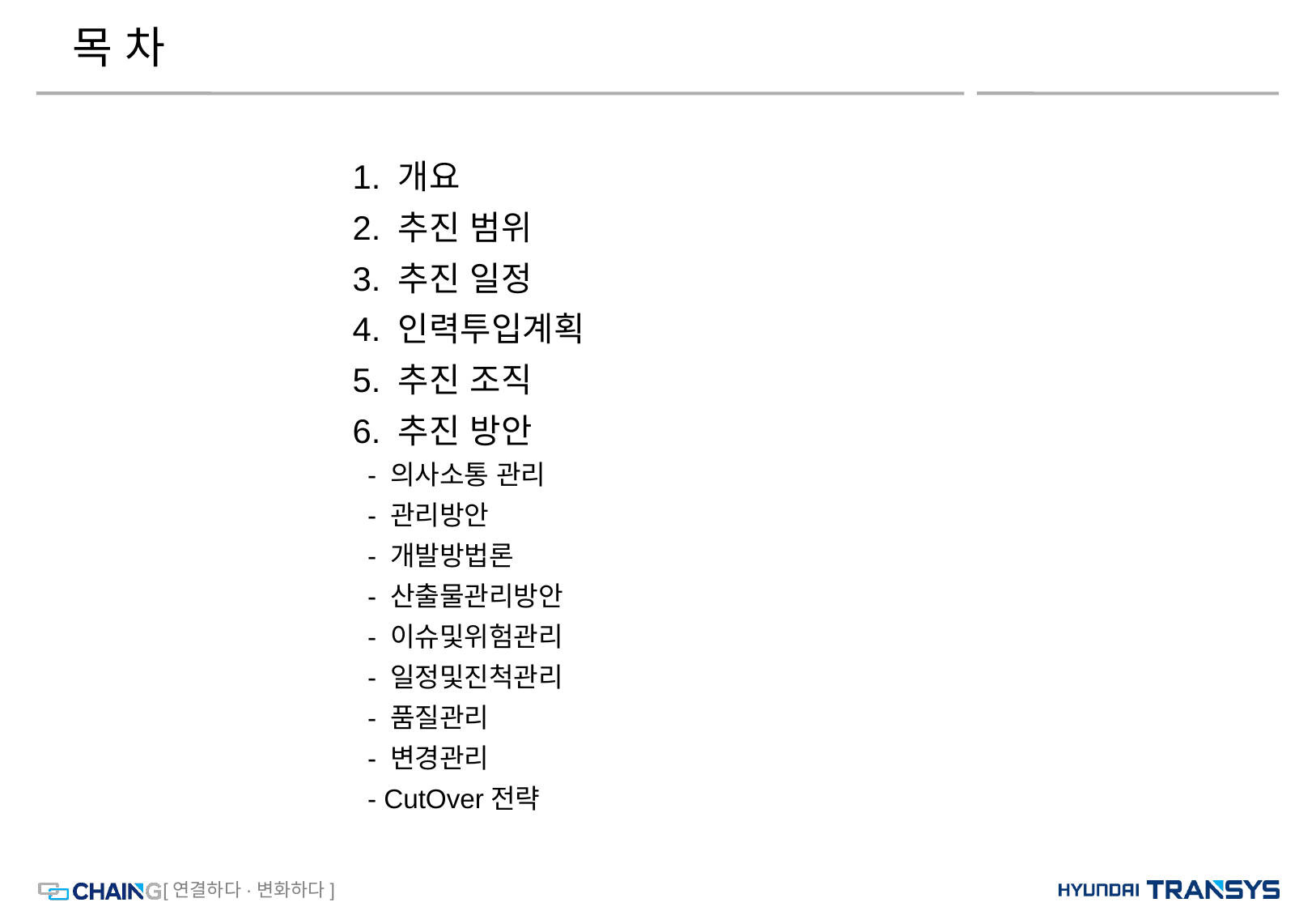

# 목 차
1. 개요
2. 추진 범위
3. 추진 일정
4. 인력투입계획
5. 추진 조직
6. 추진 방안
  - 의사소통 관리
  - 관리방안
  - 개발방법론
  - 산출물관리방안
  - 이슈및위험관리
  - 일정및진척관리
  - 품질관리
  - 변경관리
  - CutOver전략